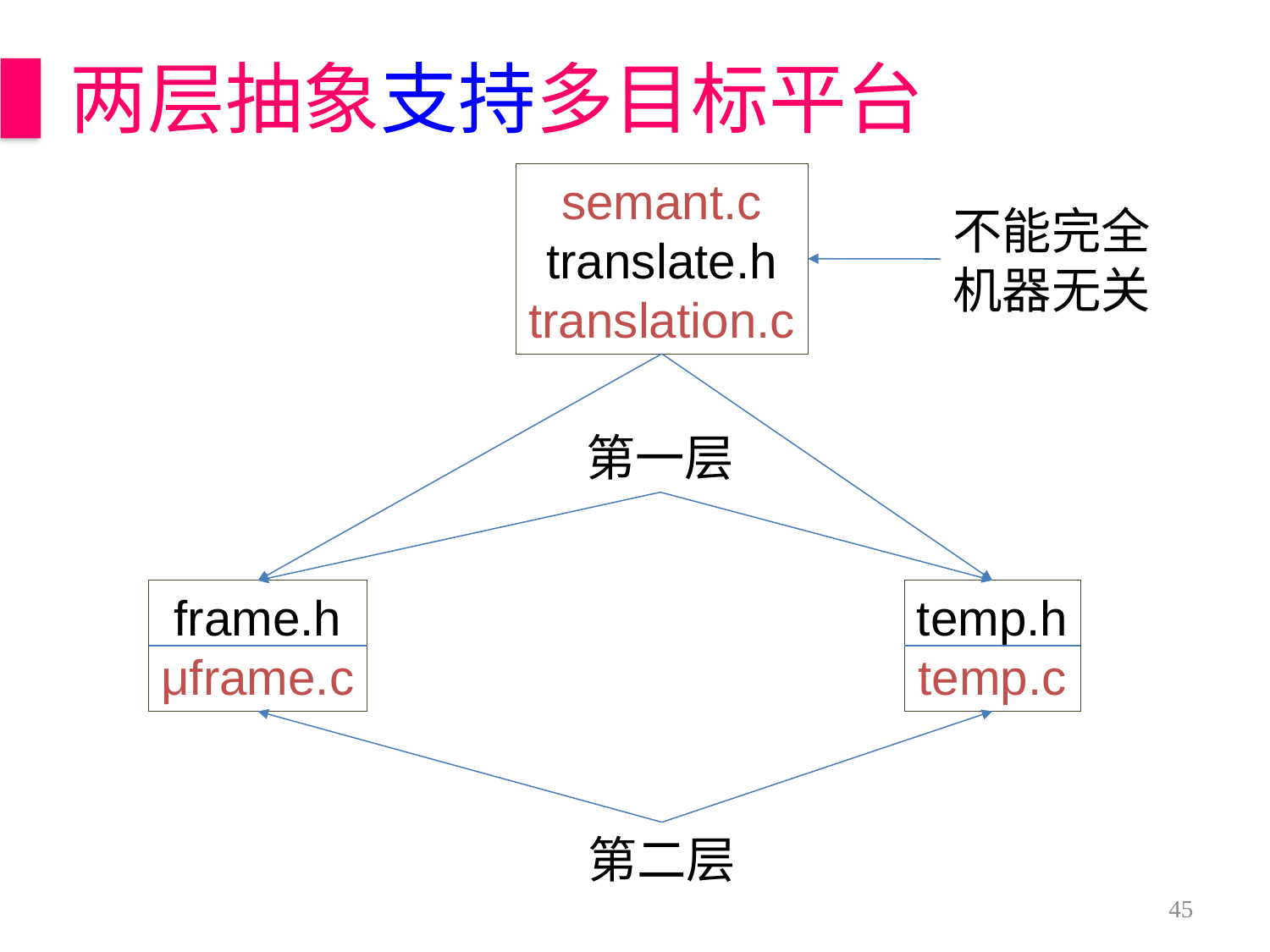

两层抽象支持多目标平台

semant.c
translate.h
translation.c
不能完全
机器无关
第一层
temp.h
temp.c
frame.h
μframe.c
第二层
45